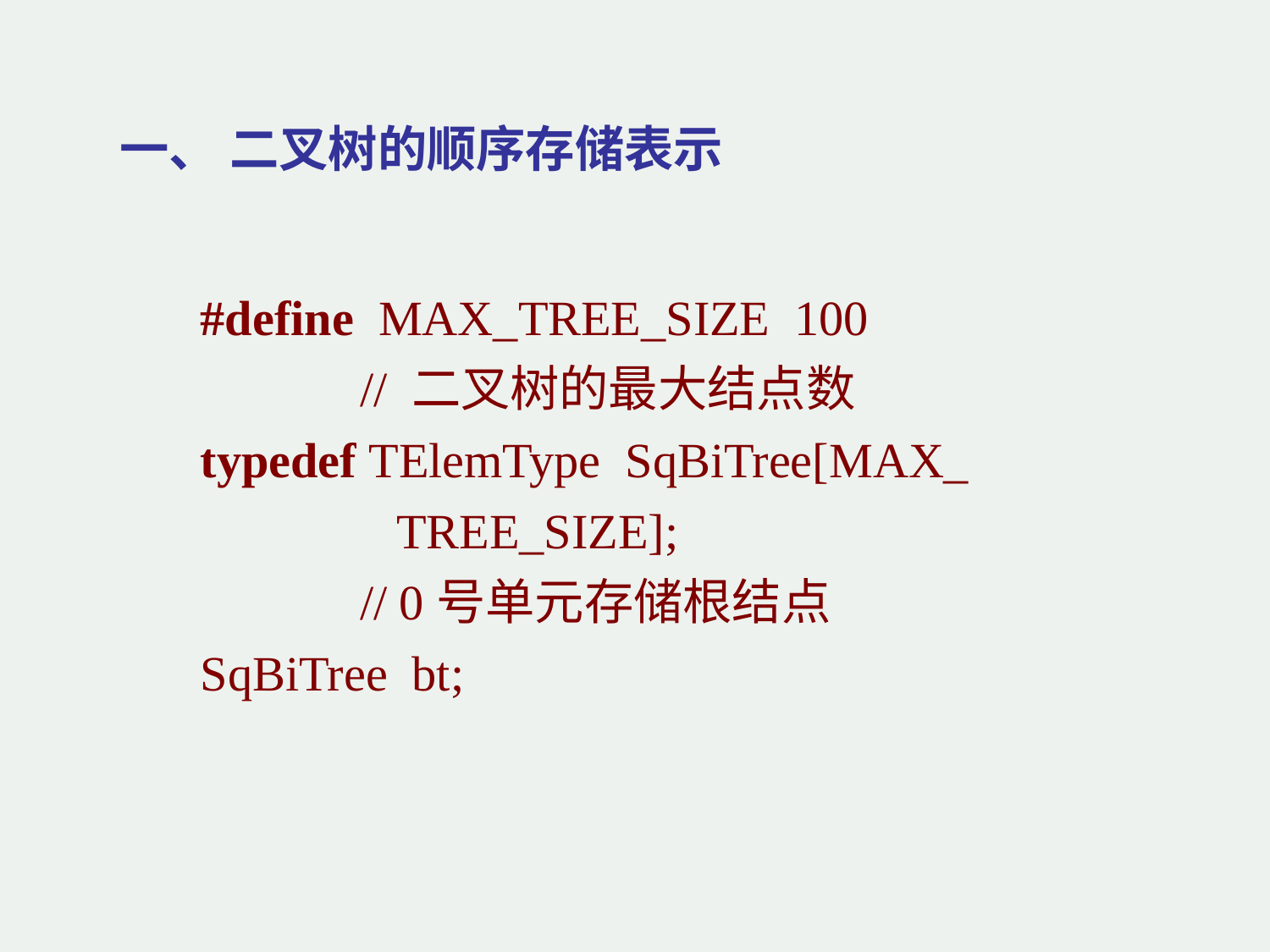

一、 二叉树的顺序存储表示
#define  MAX_TREE_SIZE  100
             // 二叉树的最大结点数
typedef TElemType  SqBiTree[MAX_
                TREE_SIZE];
             // 0号单元存储根结点
SqBiTree  bt;